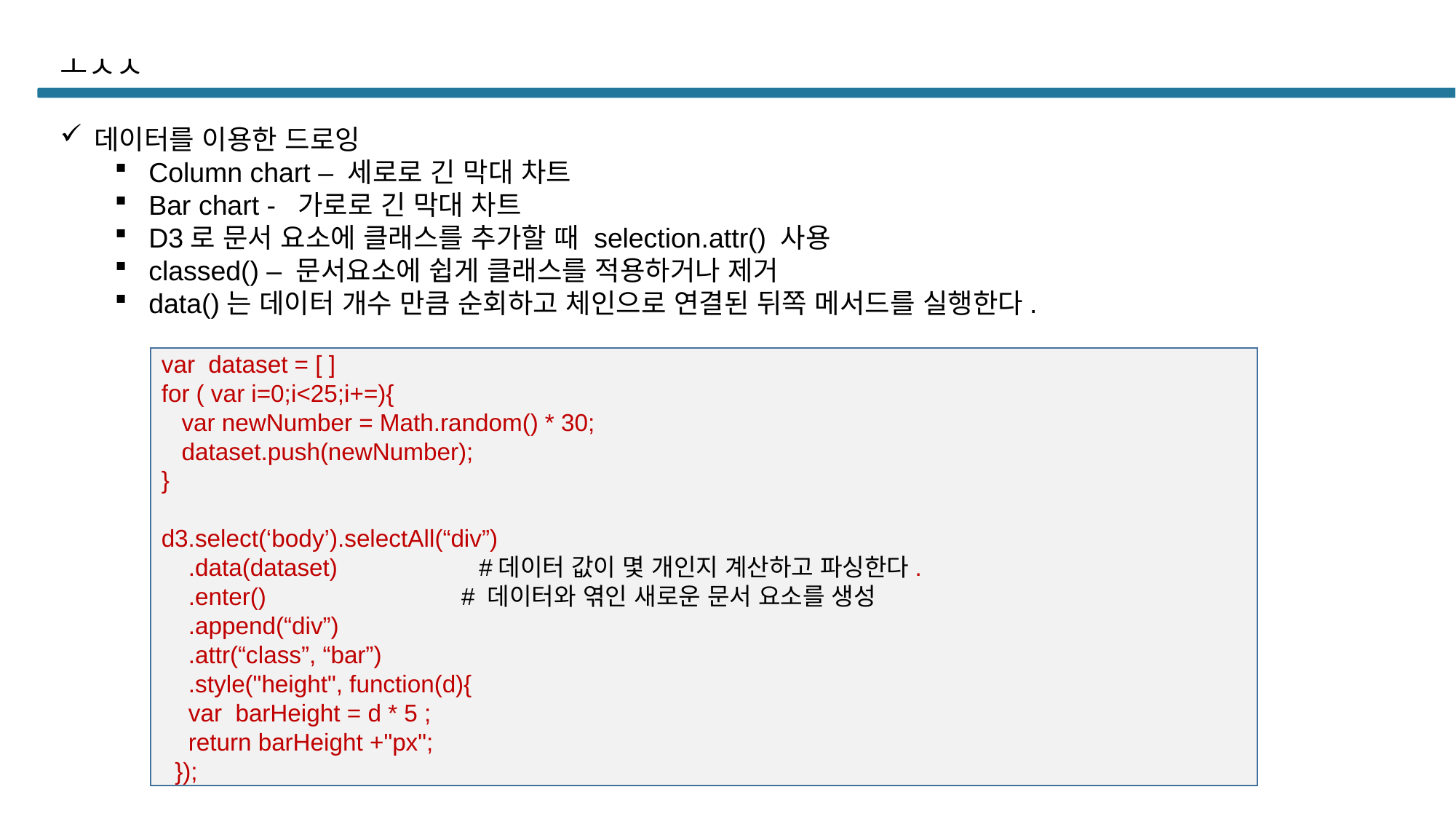

# ㅗㅅㅅ
데이터를 이용한 드로잉
Column chart – 세로로 긴 막대 차트
Bar chart -  가로로 긴 막대 차트
D3로 문서 요소에 클래스를 추가할 때 selection.attr() 사용
classed() – 문서요소에 쉽게 클래스를 적용하거나 제거
data()는 데이터 개수 만큼 순회하고 체인으로 연결된 뒤쪽 메서드를 실행한다.

var  dataset = [ ]
for ( var i=0;i<25;i+=){
   var newNumber = Math.random() * 30;
   dataset.push(newNumber);
}

d3.select(‘body’).selectAll(“div”)
    .data(dataset)                     #데이터 값이 몇 개인지 계산하고 파싱한다.
    .enter()                             # 데이터와 엮인 새로운 문서 요소를 생성
    .append(“div”)
    .attr(“class”, “bar”)
    .style("height", function(d){
    var  barHeight = d * 5 ;
    return barHeight +"px";
  });